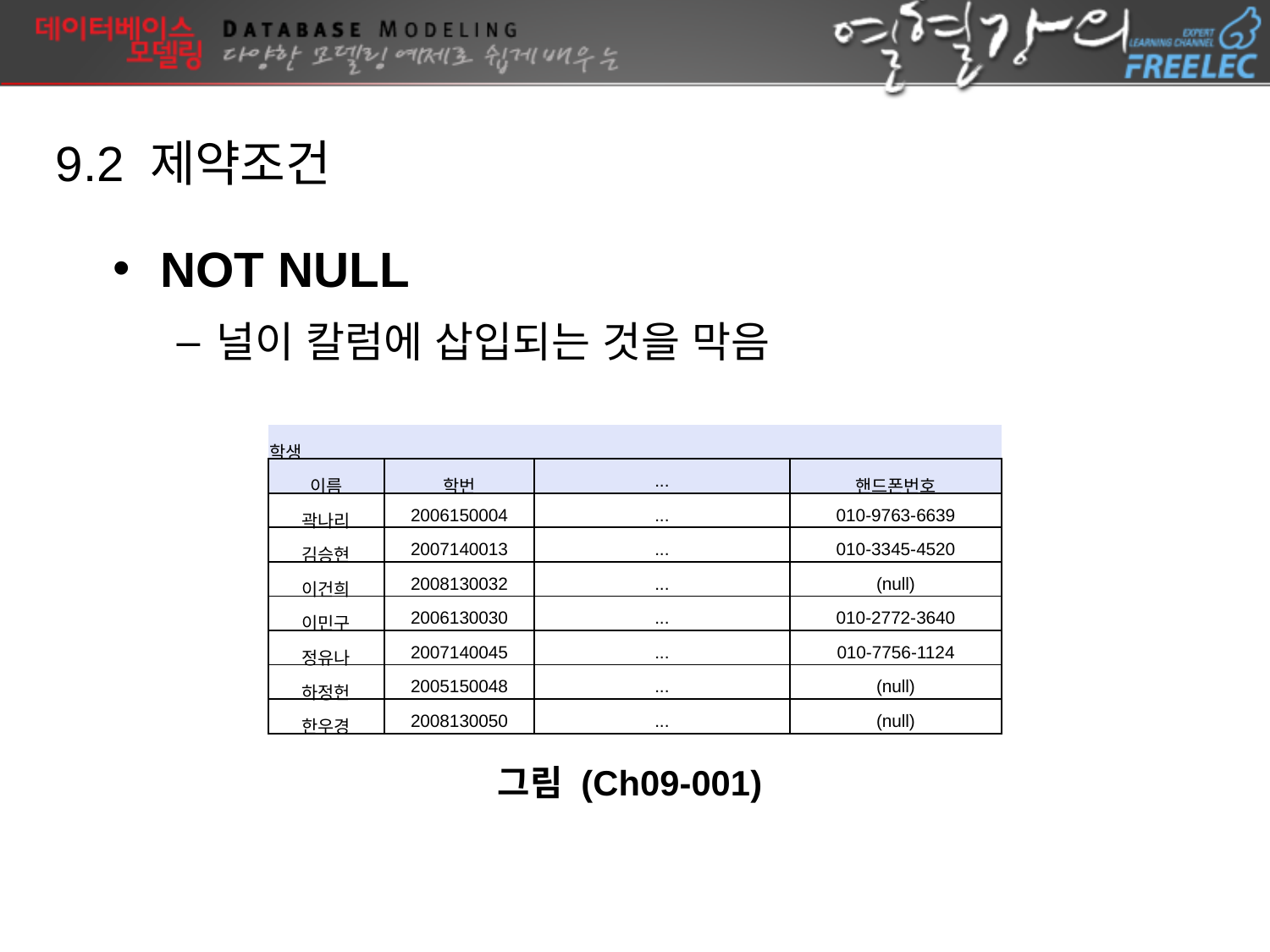

9.2 제약조건
NOT NULL
널이 칼럼에 삽입되는 것을 막음
| 학생 |  |  |  |
| --- | --- | --- | --- |
| 이름 | 학번 | ... | 핸드폰번호 |
| 곽나리 | 2006150004 | ... | 010-9763-6639 |
| 김승현 | 2007140013 | ... | 010-3345-4520 |
| 이건희 | 2008130032 | ... | (null) |
| 이민구 | 2006130030 | ... | 010-2772-3640 |
| 정유나 | 2007140045 | ... | 010-7756-1124 |
| 하정헌 | 2005150048 | ... | (null) |
| 한우경 | 2008130050 | ... | (null) |
그림 (Ch09-001)